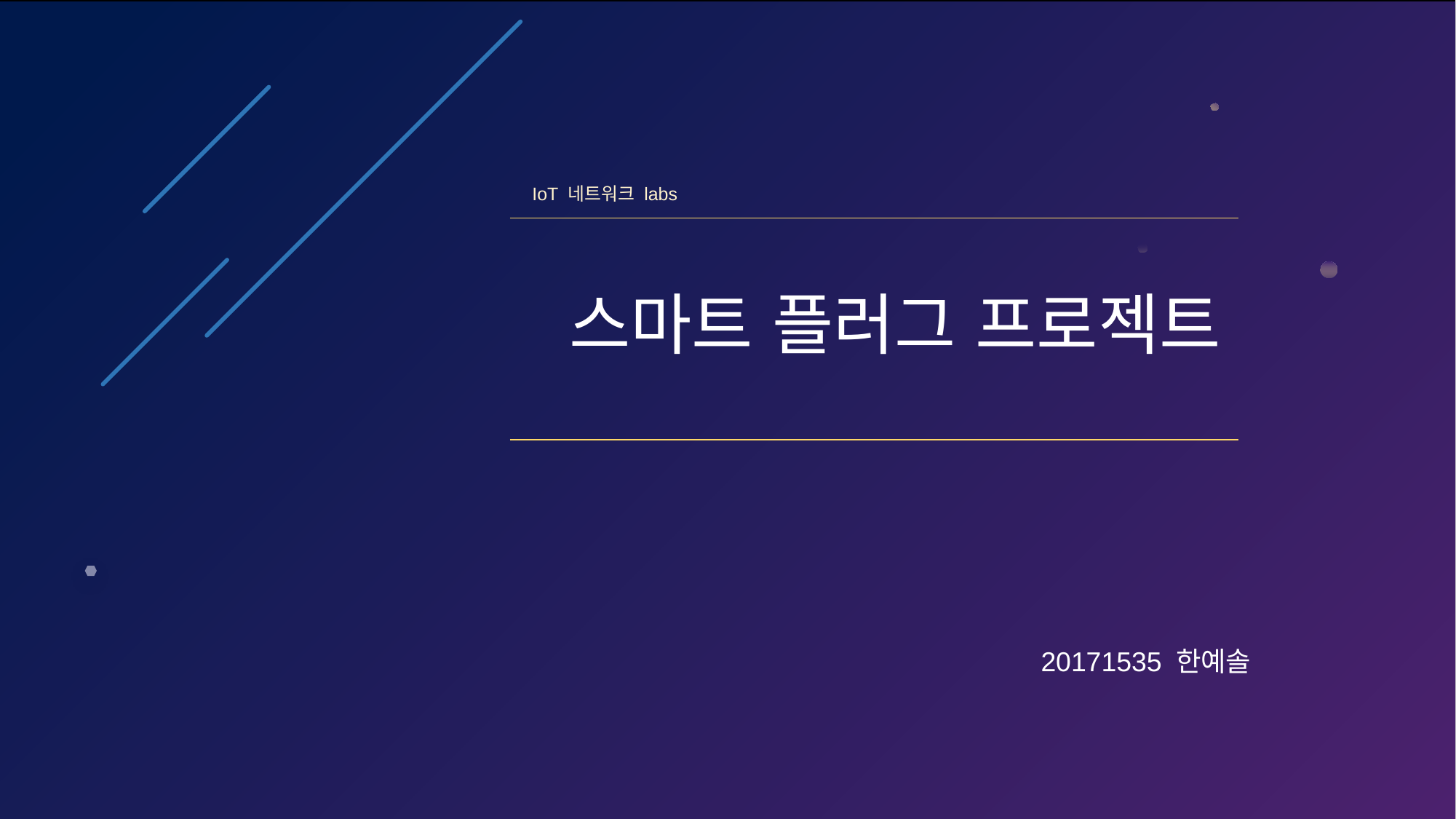

IoT 네트워크 labs
스마트 플러그 프로젝트
20171535 한예솔